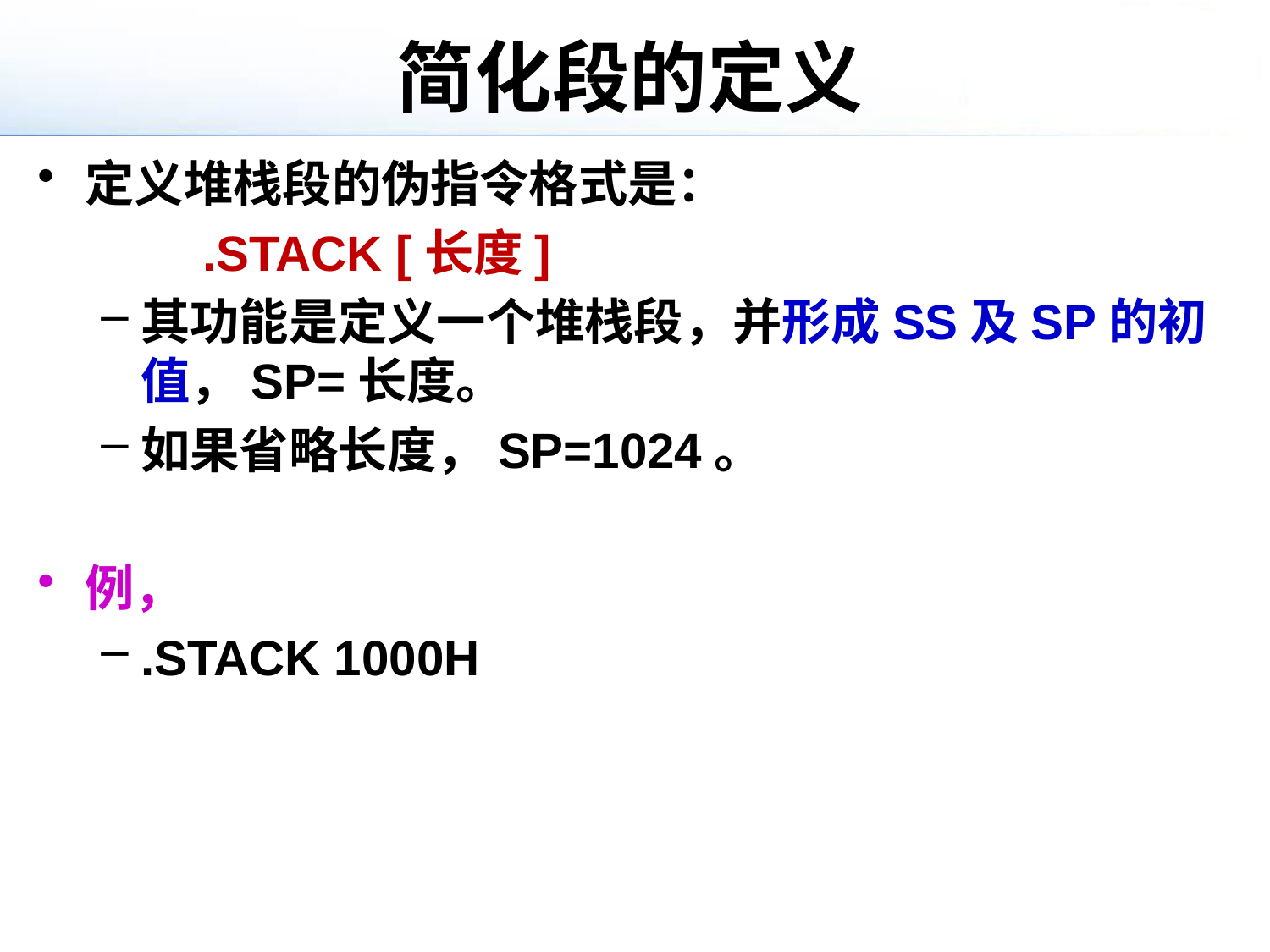

# 简化段的定义
定义堆栈段的伪指令格式是：
            .STACK [长度]
其功能是定义一个堆栈段，并形成SS及SP的初值，SP=长度。
如果省略长度，SP=1024。

例，
.STACK 1000H